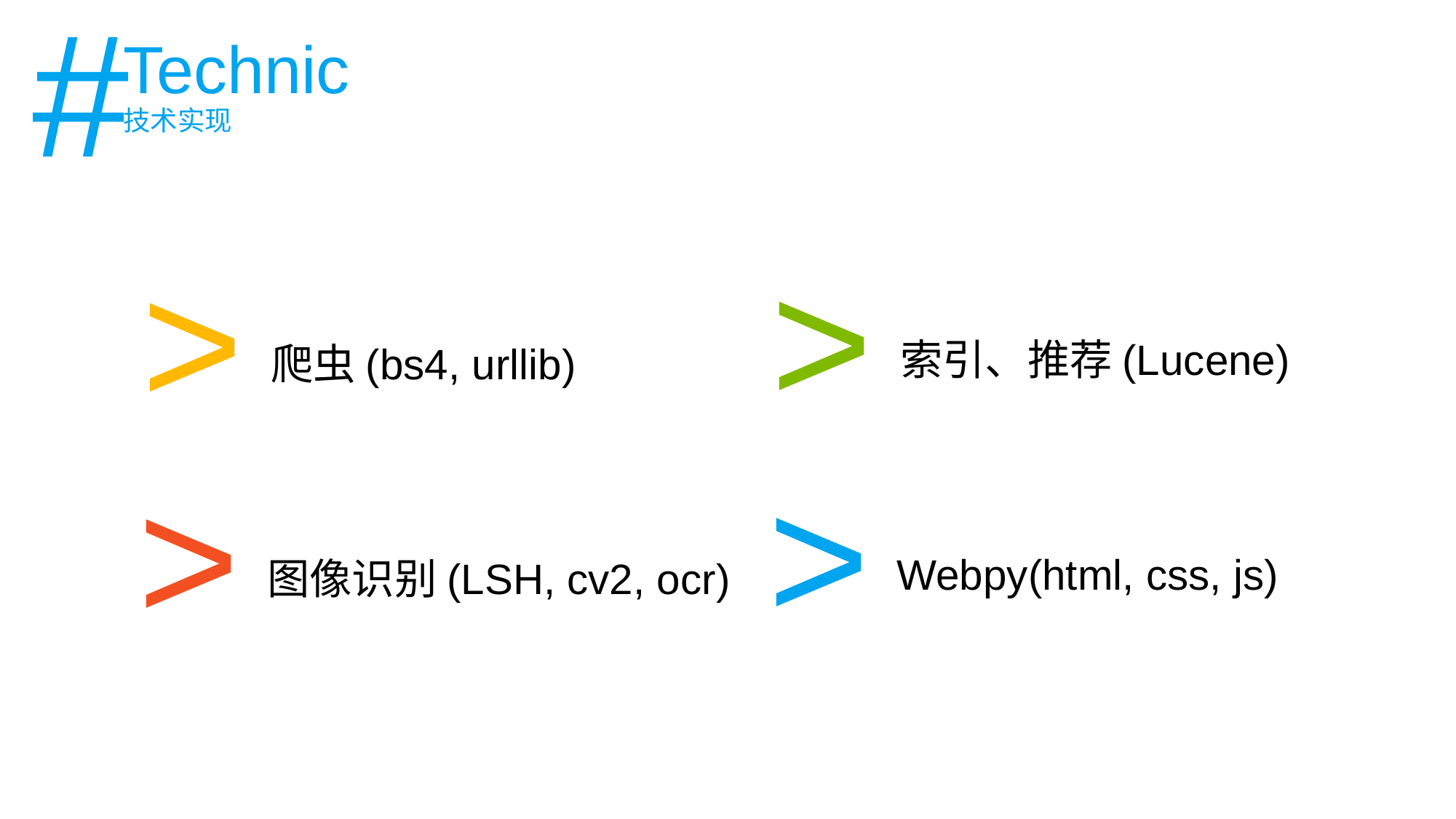

#
Technic
技术实现
索引、推荐(Lucene)
>
爬虫(bs4, urllib)
>
图像识别(LSH, cv2, ocr)
>
Webpy(html, css, js)
>